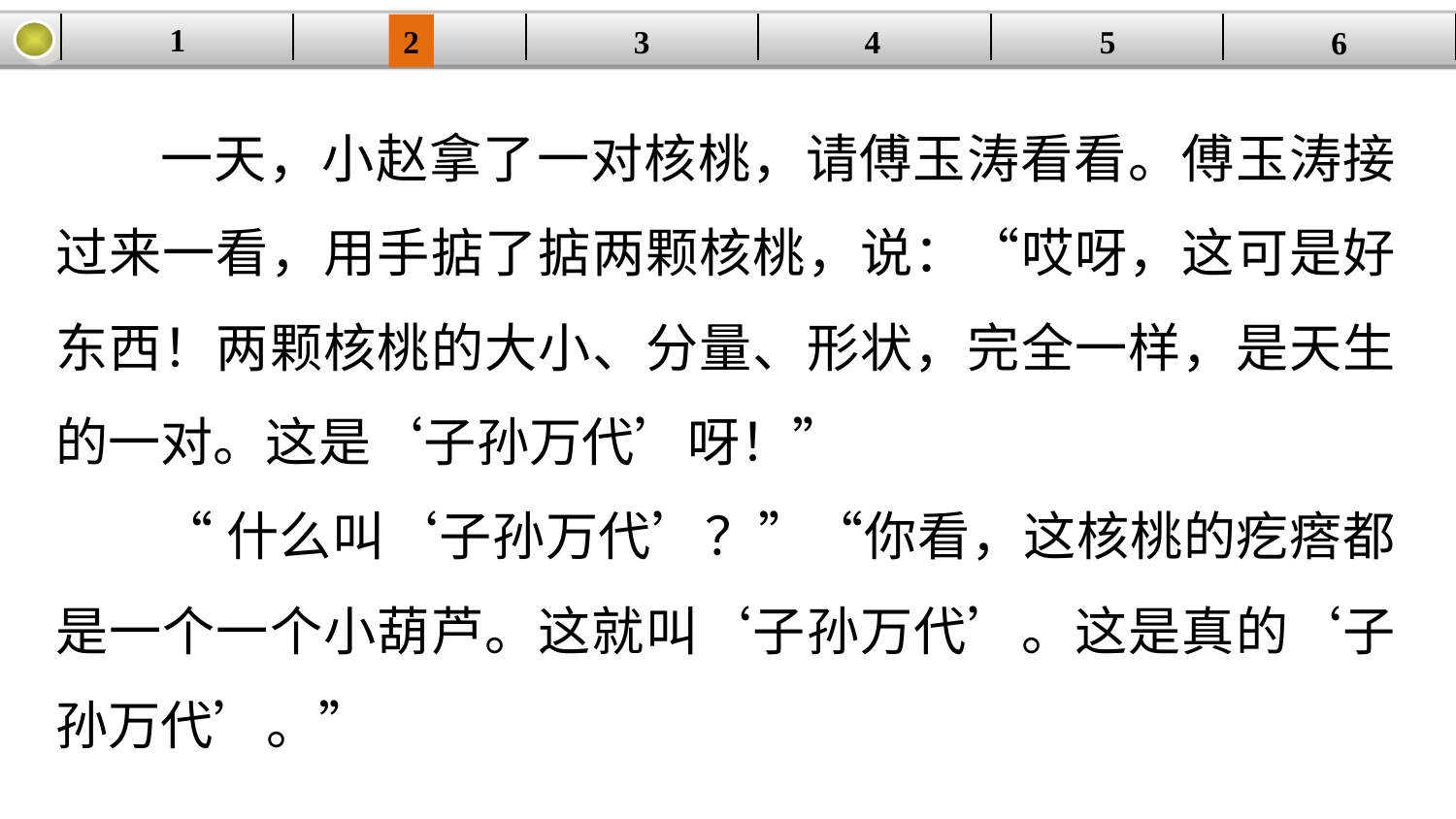

1
|  |  |  |  |  |  |
| --- | --- | --- | --- | --- | --- |
2
3
4
5
6

一天，小赵拿了一对核桃，请傅玉涛看看。傅玉涛接过来一看，用手掂了掂两颗核桃，说：“哎呀，这可是好东西！两颗核桃的大小、分量、形状，完全一样，是天生的一对。这是‘子孙万代’呀！”
“什么叫‘子孙万代’？”“你看，这核桃的疙瘩都是一个一个小葫芦。这就叫‘子孙万代’。这是真的‘子孙万代’。”